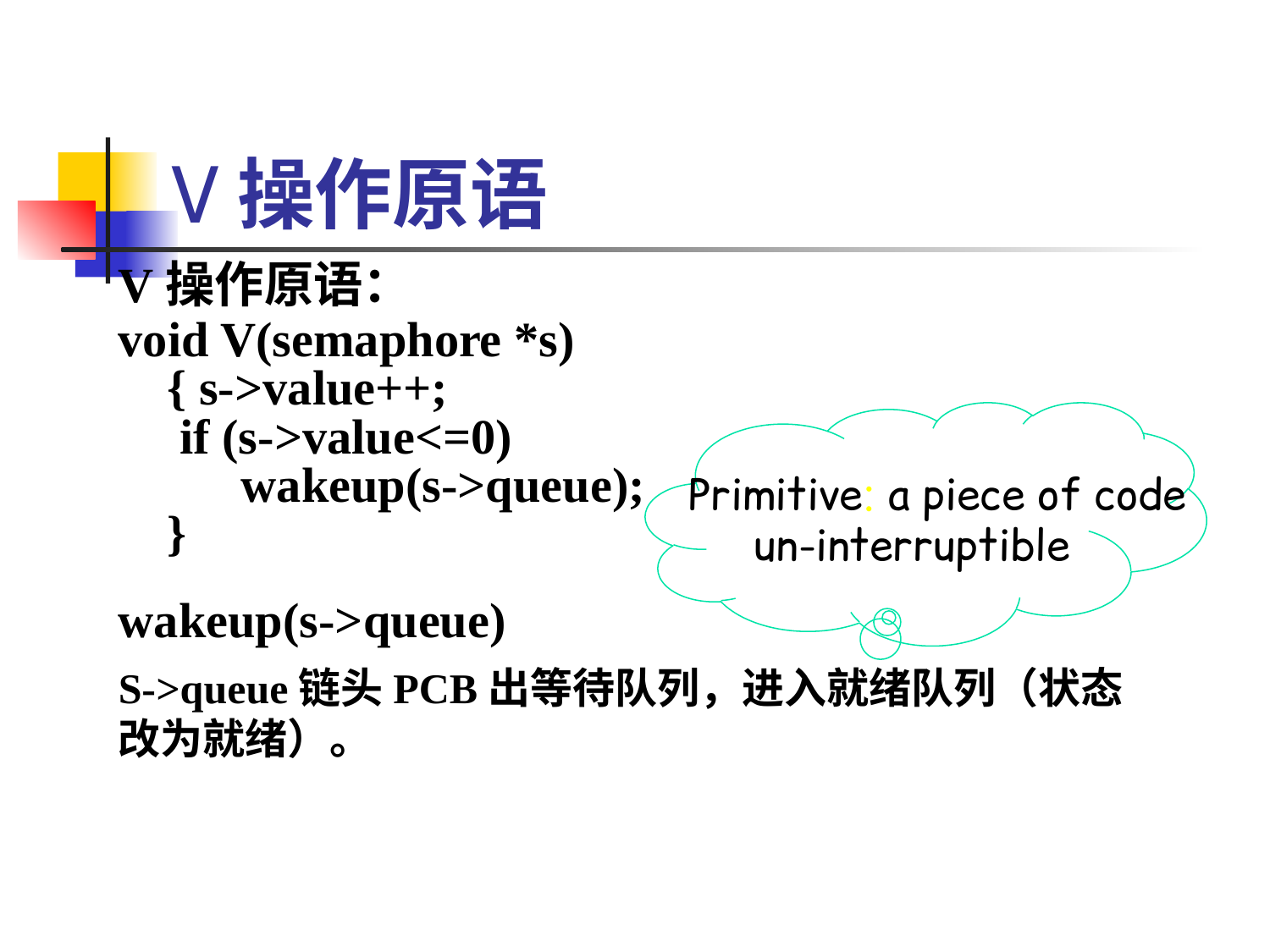

# V操作原语
V操作原语：
void V(semaphore *s)
    { s->value++;
     if (s->value<=0)
          wakeup(s->queue);
    }

wakeup(s->queue)
S->queue链头PCB出等待队列，进入就绪队列（状态改为就绪）。

      Primitive: a piece of code
 un-interruptible